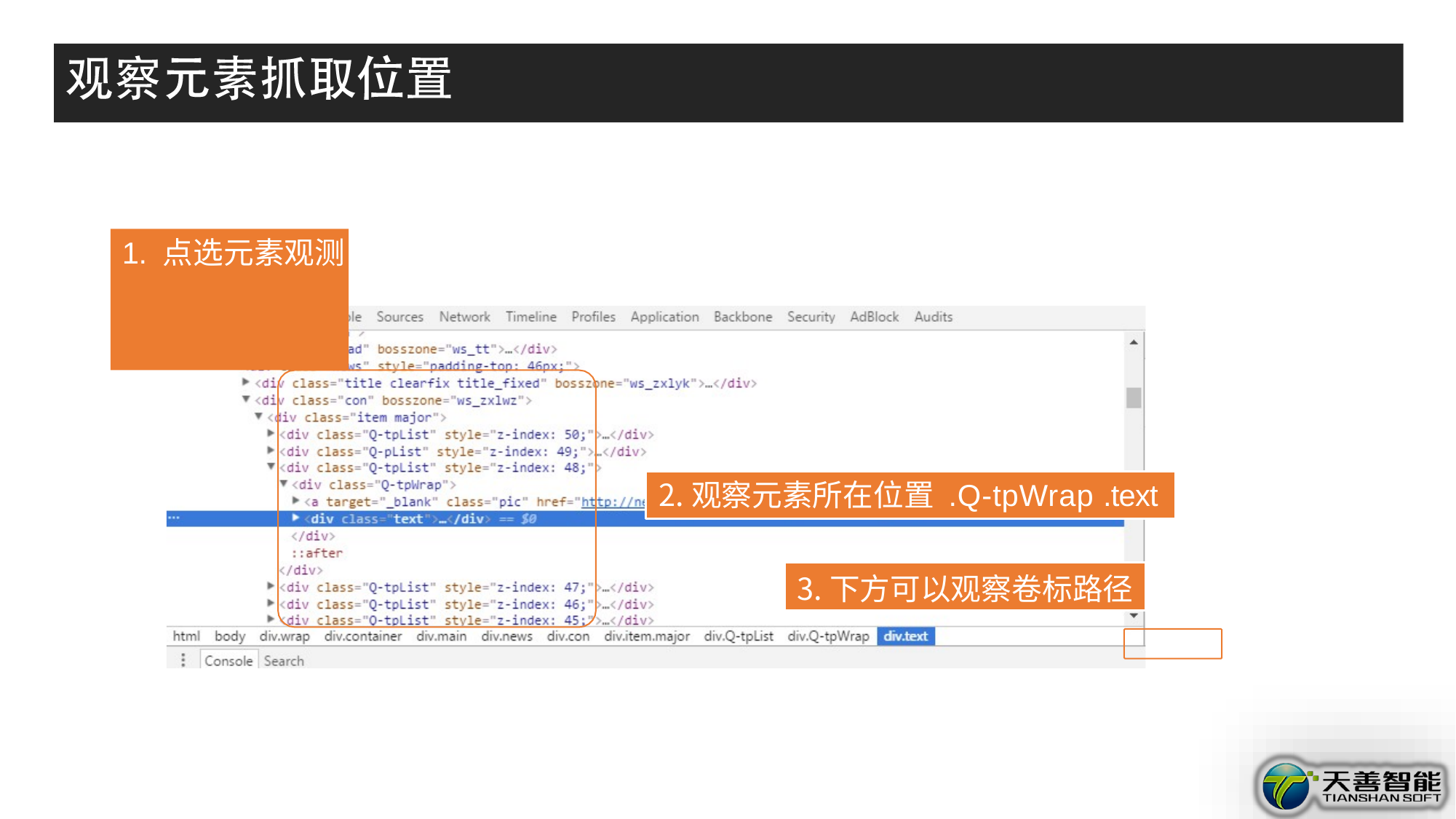

# 1. 点选元素观测

观察元素所在位置 .Q-tpWrap .text

下方可以观察卷标路径